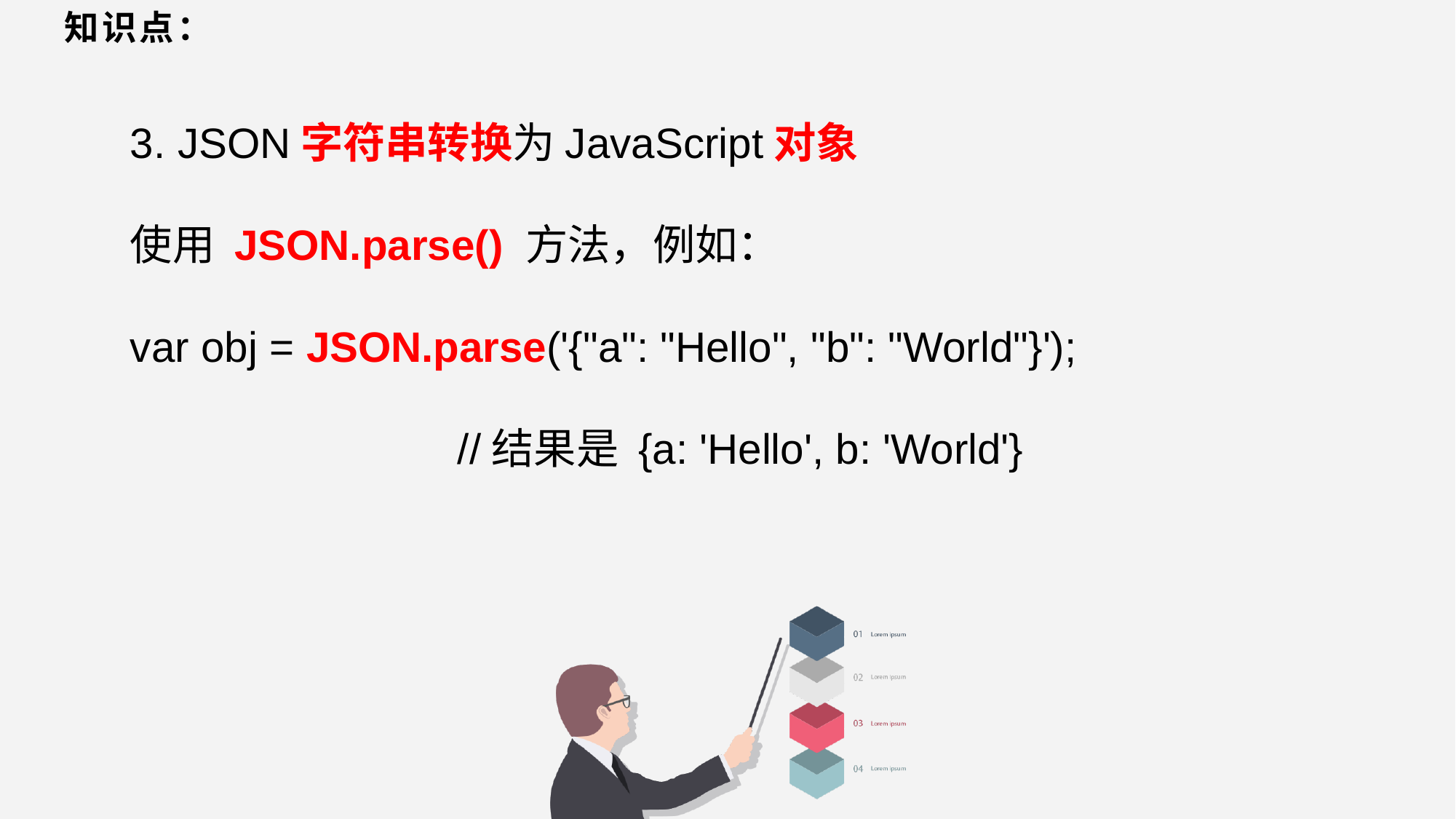

# 知识点：
3. JSON字符串转换为JavaScript对象

使用 JSON.parse() 方法，例如：

var obj = JSON.parse('{"a": "Hello", "b": "World"}');

			//结果是 {a: 'Hello', b: 'World'}